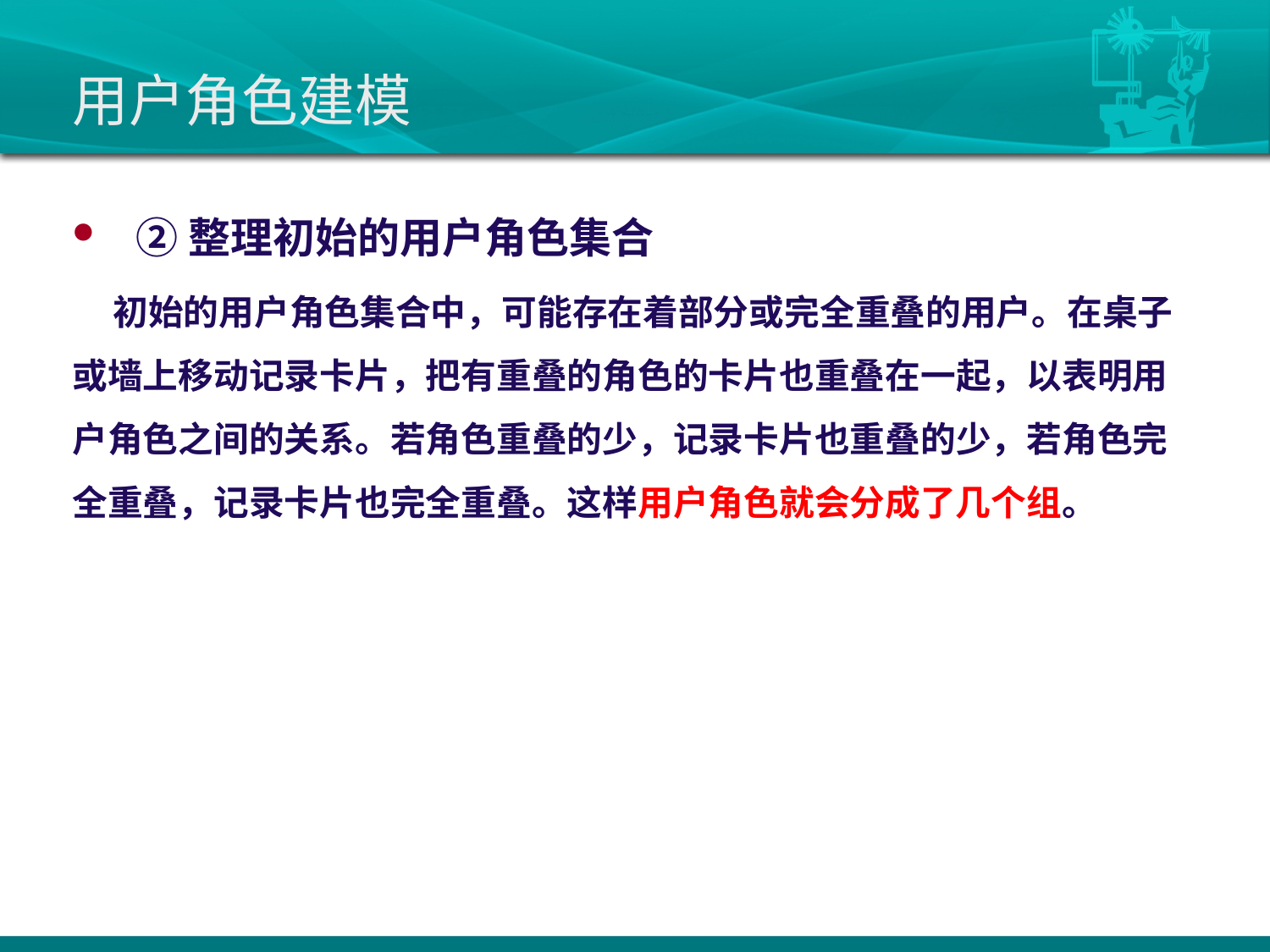

# 用户角色建模
②整理初始的用户角色集合
    初始的用户角色集合中，可能存在着部分或完全重叠的用户。在桌子或墙上移动记录卡片，把有重叠的角色的卡片也重叠在一起，以表明用户角色之间的关系。若角色重叠的少，记录卡片也重叠的少，若角色完全重叠，记录卡片也完全重叠。这样用户角色就会分成了几个组。